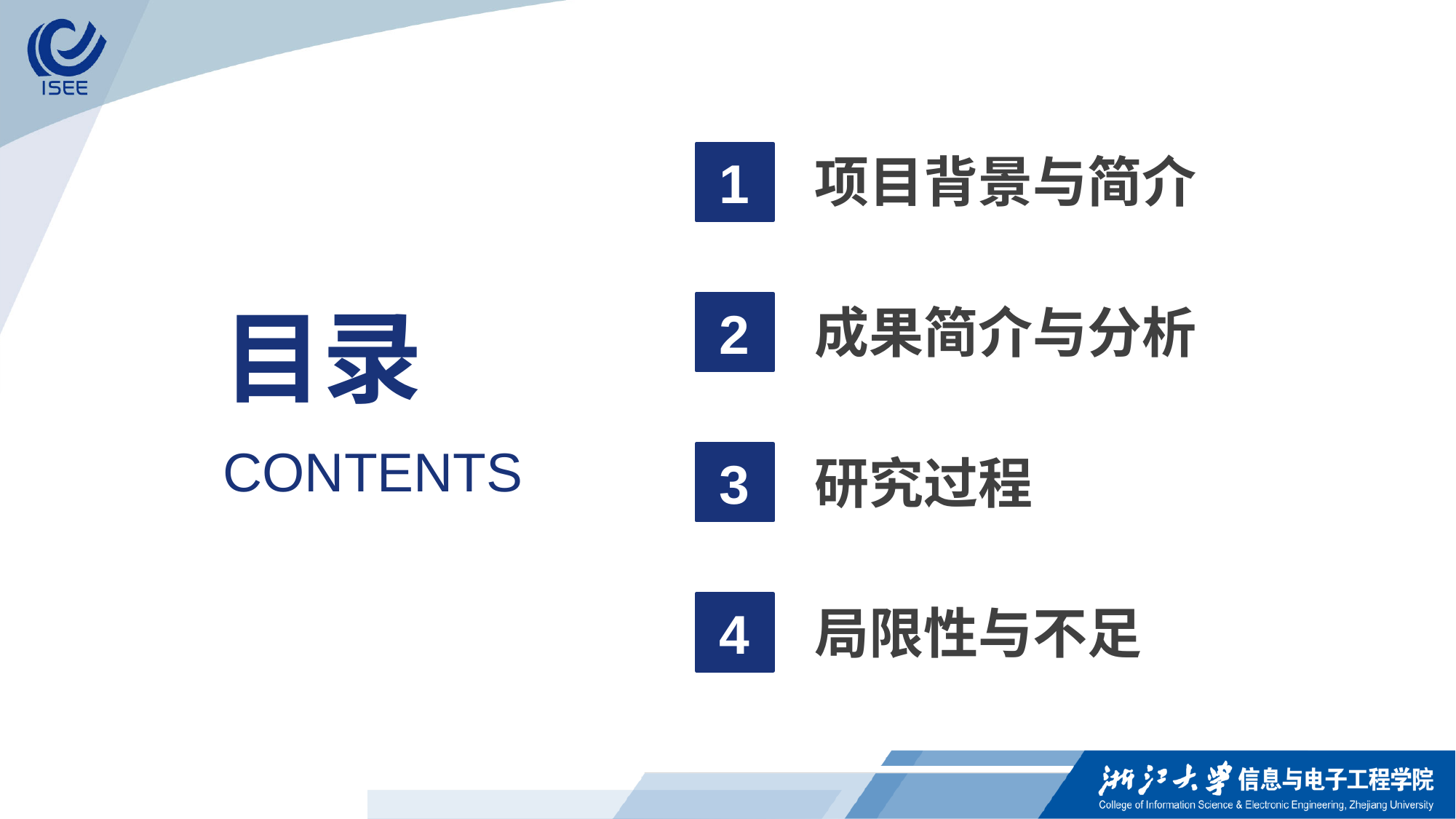

1
项目背景与简介
目录
2
成果简介与分析
CONTENTS
3
研究过程
4
局限性与不足